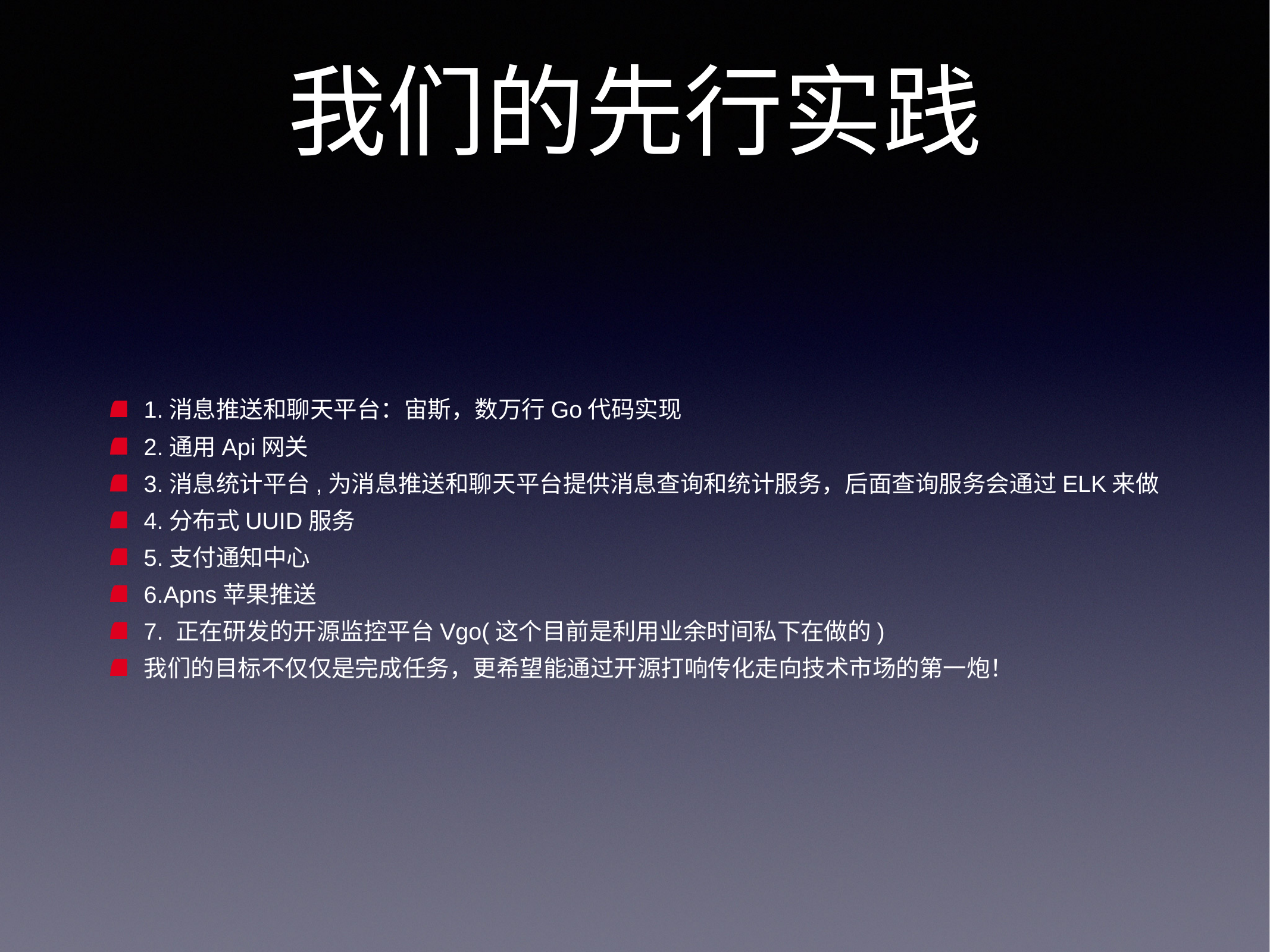

# 我们的先行实践

1.消息推送和聊天平台：宙斯，数万行Go代码实现
2.通用Api网关
3.消息统计平台,为消息推送和聊天平台提供消息查询和统计服务，后面查询服务会通过ELK来做
4.分布式UUID服务
5.支付通知中心
6.Apns苹果推送
7. 正在研发的开源监控平台Vgo(这个目前是利用业余时间私下在做的)
我们的目标不仅仅是完成任务，更希望能通过开源打响传化走向技术市场的第一炮！